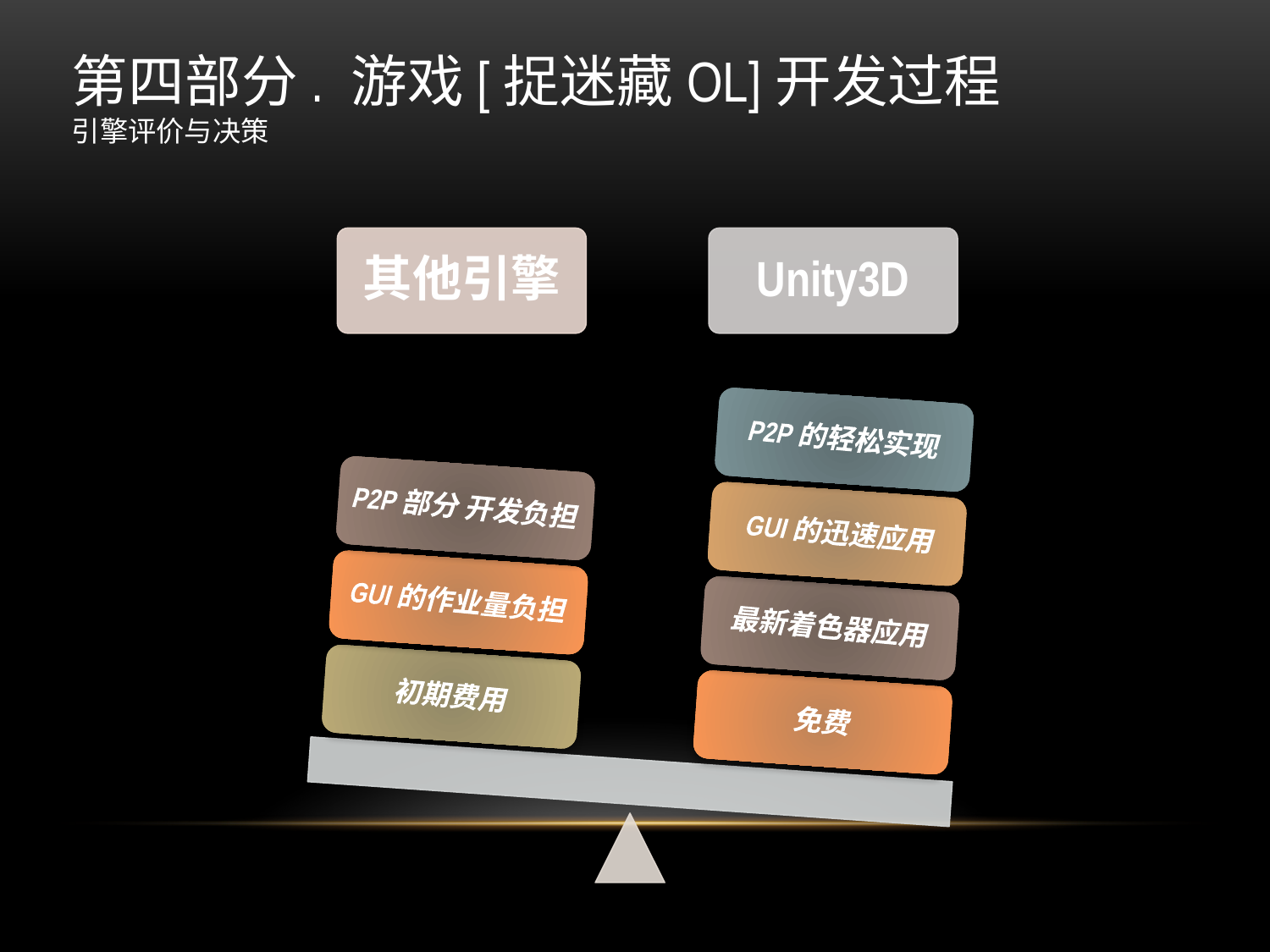

第四部分. 游戏[捉迷藏OL]开发过程
引擎评价与决策
其他引擎
Unity3D
免费
最新着色器应用
 GUI的迅速应用
P2P的轻松实现
初期费用
GUI的作业量负担
P2P部分 开发负担